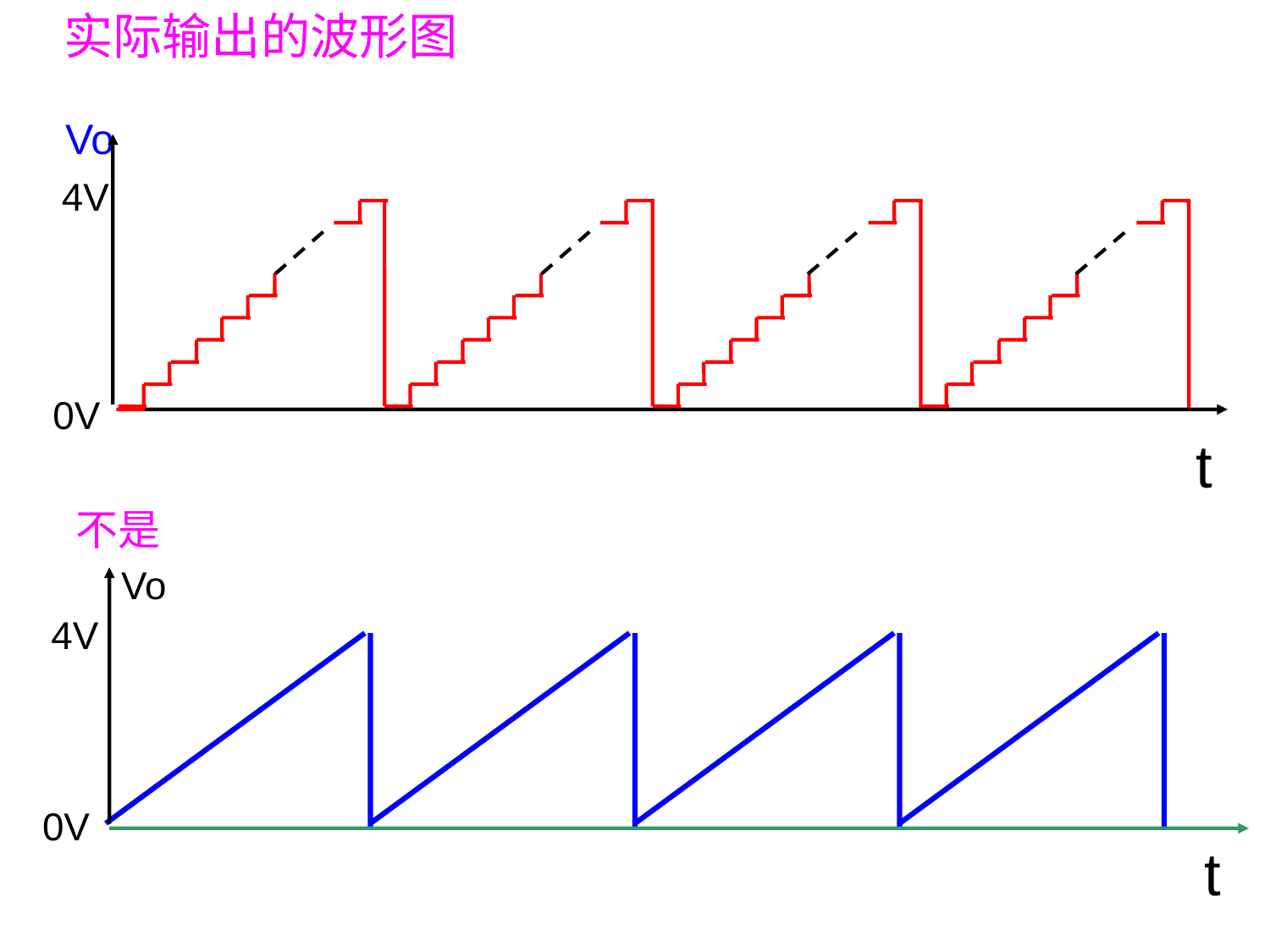

实际输出的波形图
Vo

4V
0V

t

不是
Vo

4V
0V

t

42